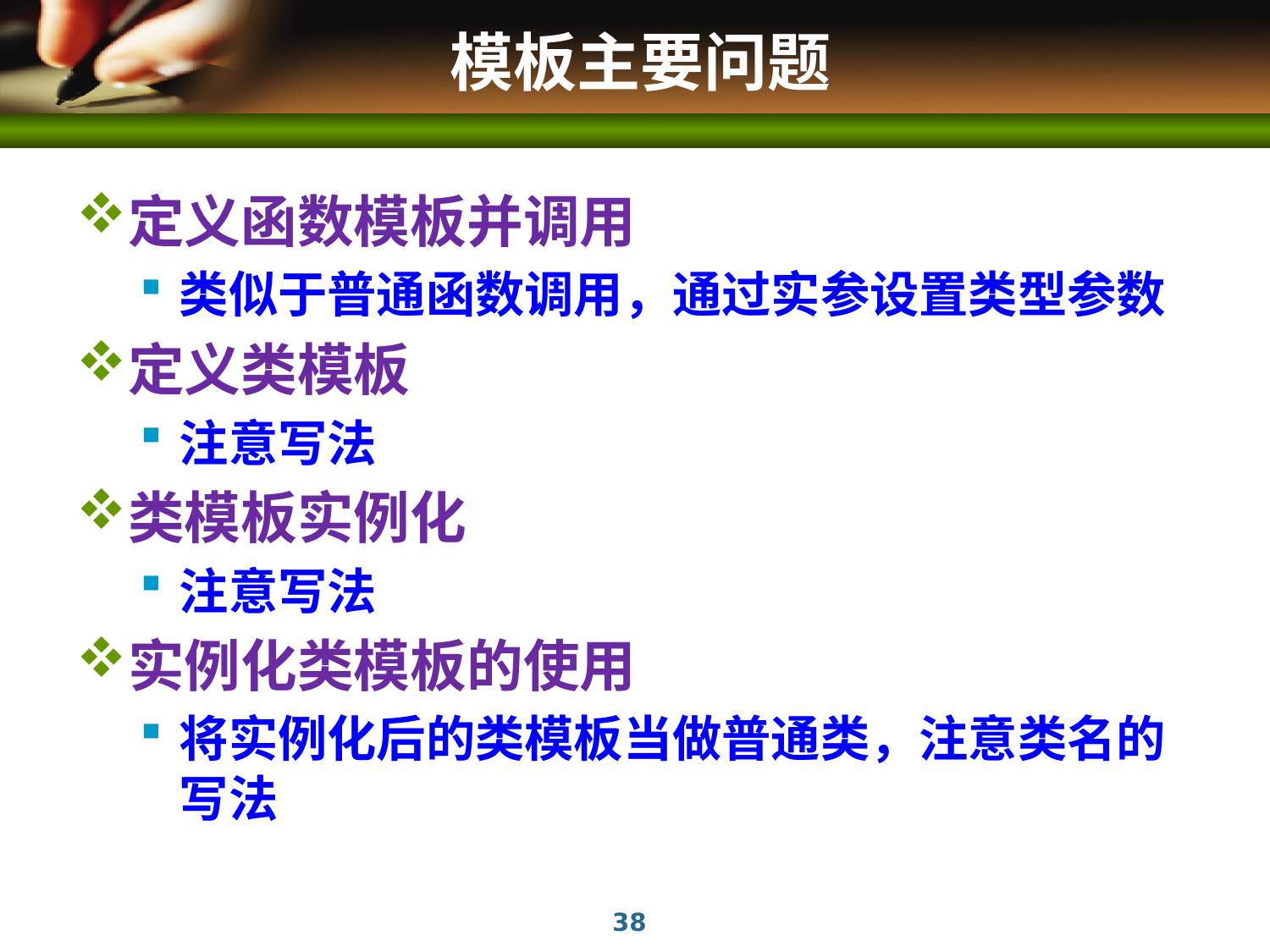

# 模板主要问题
定义函数模板并调用
类似于普通函数调用，通过实参设置类型参数
定义类模板
注意写法
类模板实例化
注意写法
实例化类模板的使用
将实例化后的类模板当做普通类，注意类名的写法
38